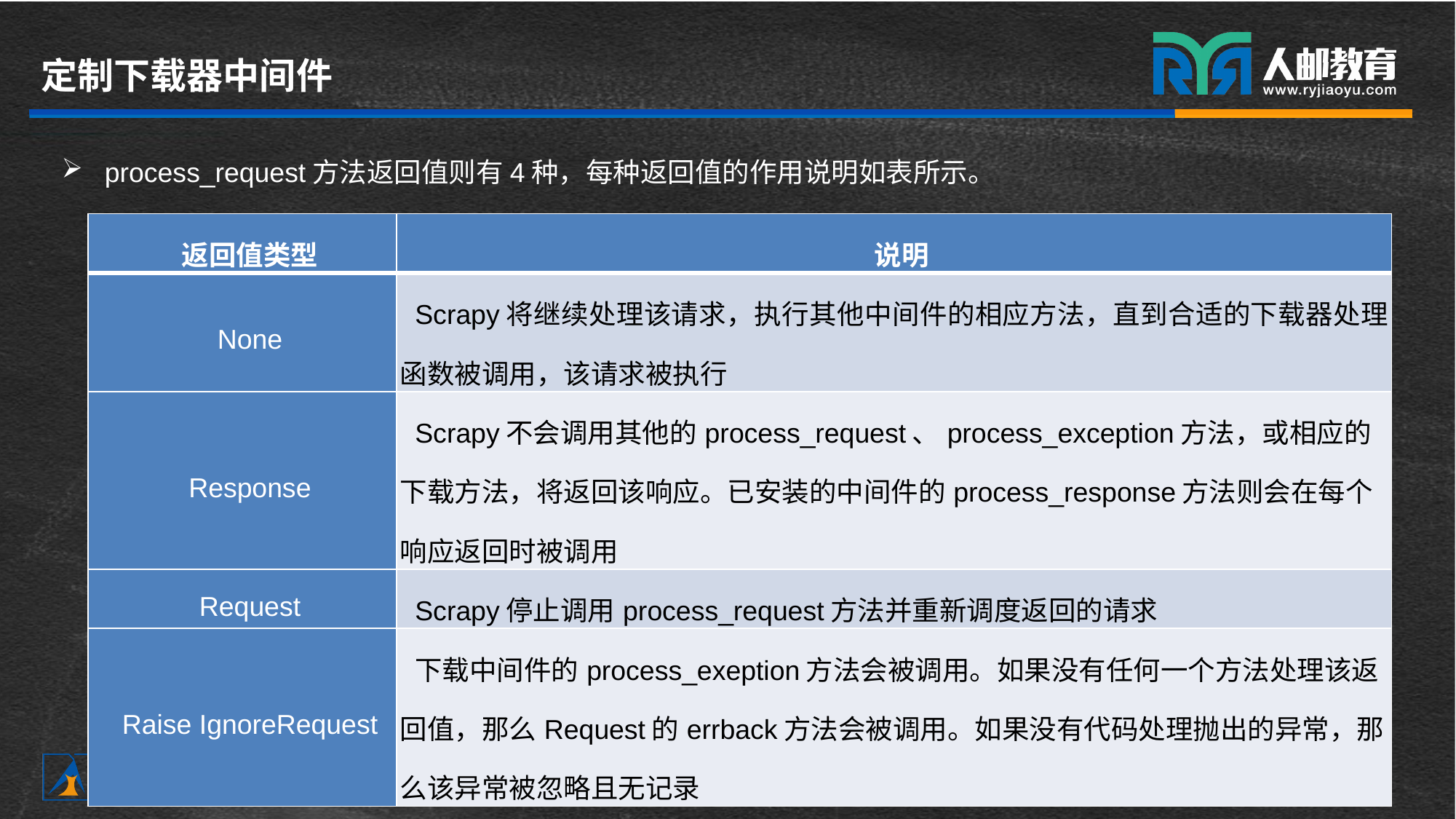

# 定制下载器中间件
process_request方法返回值则有4种，每种返回值的作用说明如表所示。

| 返回值类型 | 说明 |
| --- | --- |
| None | Scrapy将继续处理该请求，执行其他中间件的相应方法，直到合适的下载器处理函数被调用，该请求被执行 |
| Response | Scrapy不会调用其他的process\_request、process\_exception方法，或相应的下载方法，将返回该响应。已安装的中间件的process\_response方法则会在每个响应返回时被调用 |
| Request | Scrapy停止调用process\_request方法并重新调度返回的请求 |
| Raise IgnoreRequest | 下载中间件的process\_exeption方法会被调用。如果没有任何一个方法处理该返回值，那么Request的errback方法会被调用。如果没有代码处理抛出的异常，那么该异常被忽略且无记录 |